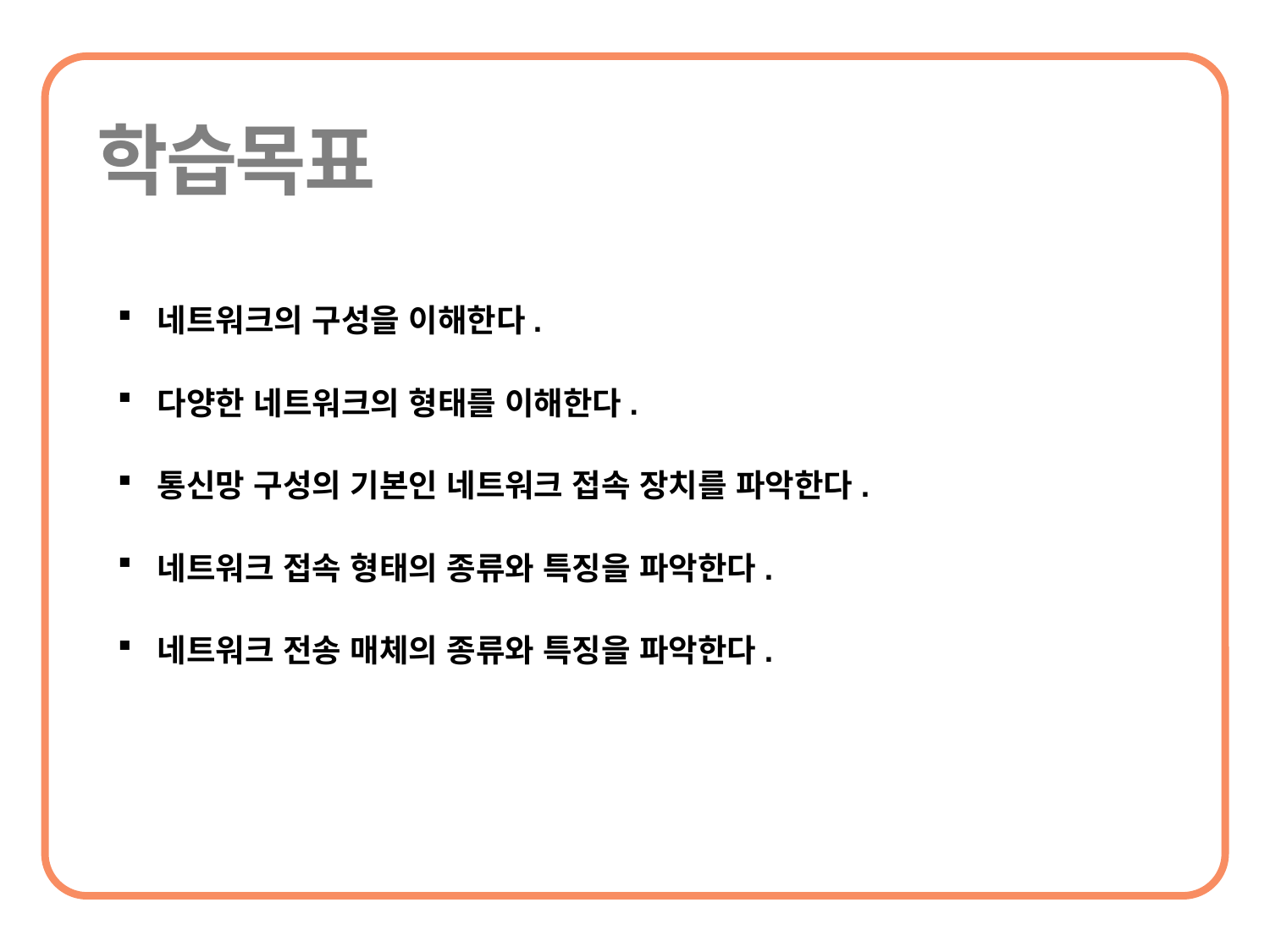

네트워크의 구성을 이해한다.
다양한 네트워크의 형태를 이해한다.
통신망 구성의 기본인 네트워크 접속 장치를 파악한다.
네트워크 접속 형태의 종류와 특징을 파악한다.
네트워크 전송 매체의 종류와 특징을 파악한다.